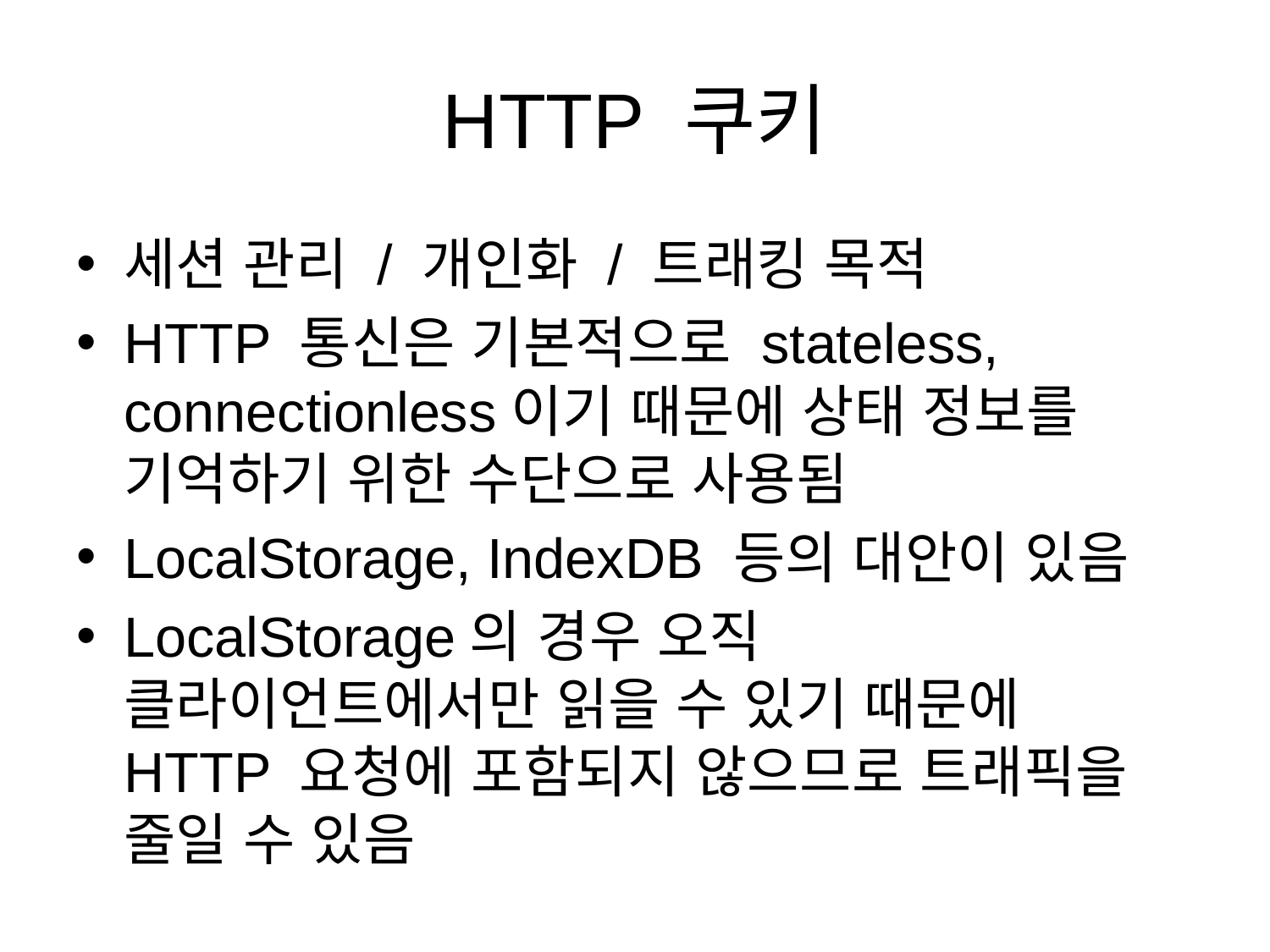

# HTTP 쿠키
세션 관리 / 개인화 / 트래킹 목적
HTTP 통신은 기본적으로 stateless, connectionless이기 때문에 상태 정보를 기억하기 위한 수단으로 사용됨
LocalStorage, IndexDB 등의 대안이 있음
LocalStorage의 경우 오직 클라이언트에서만 읽을 수 있기 때문에 HTTP 요청에 포함되지 않으므로 트래픽을 줄일 수 있음